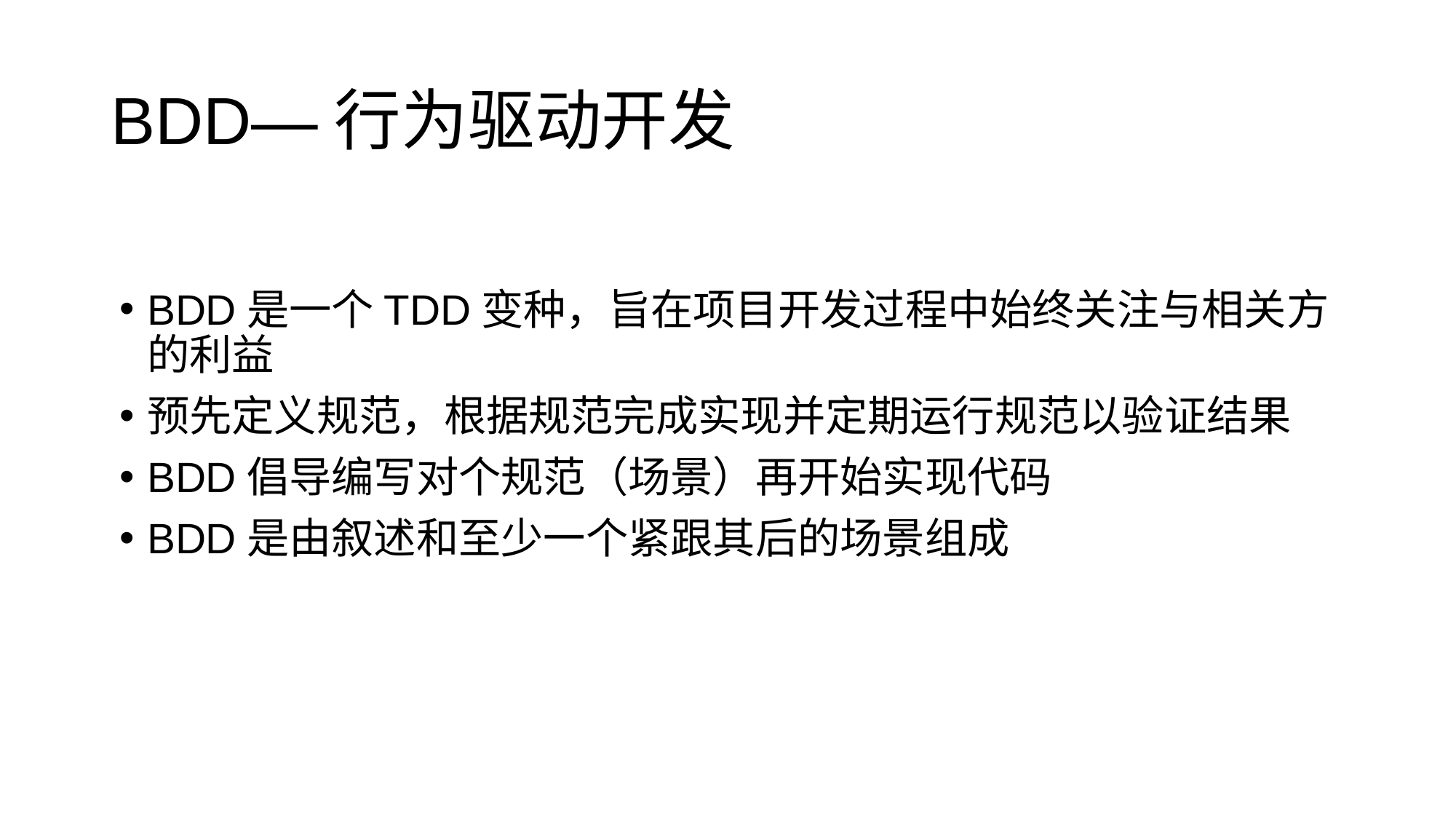

# BDD—行为驱动开发
BDD是一个TDD变种，旨在项目开发过程中始终关注与相关方的利益
预先定义规范，根据规范完成实现并定期运行规范以验证结果
BDD倡导编写对个规范（场景）再开始实现代码
BDD是由叙述和至少一个紧跟其后的场景组成